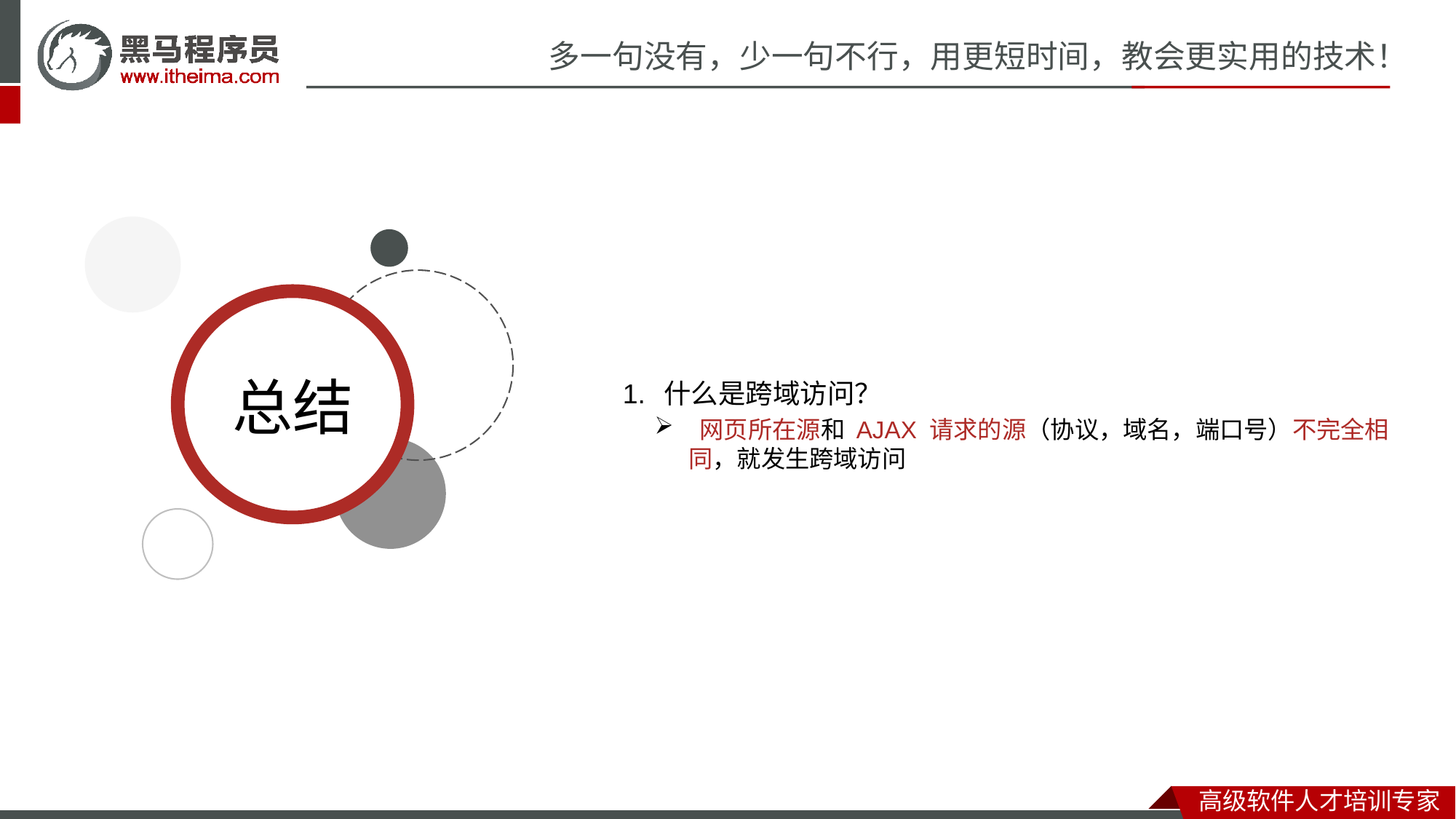

什么是跨域访问？
 网页所在源和 AJAX 请求的源（协议，域名，端口号）不完全相同，就发生跨域访问